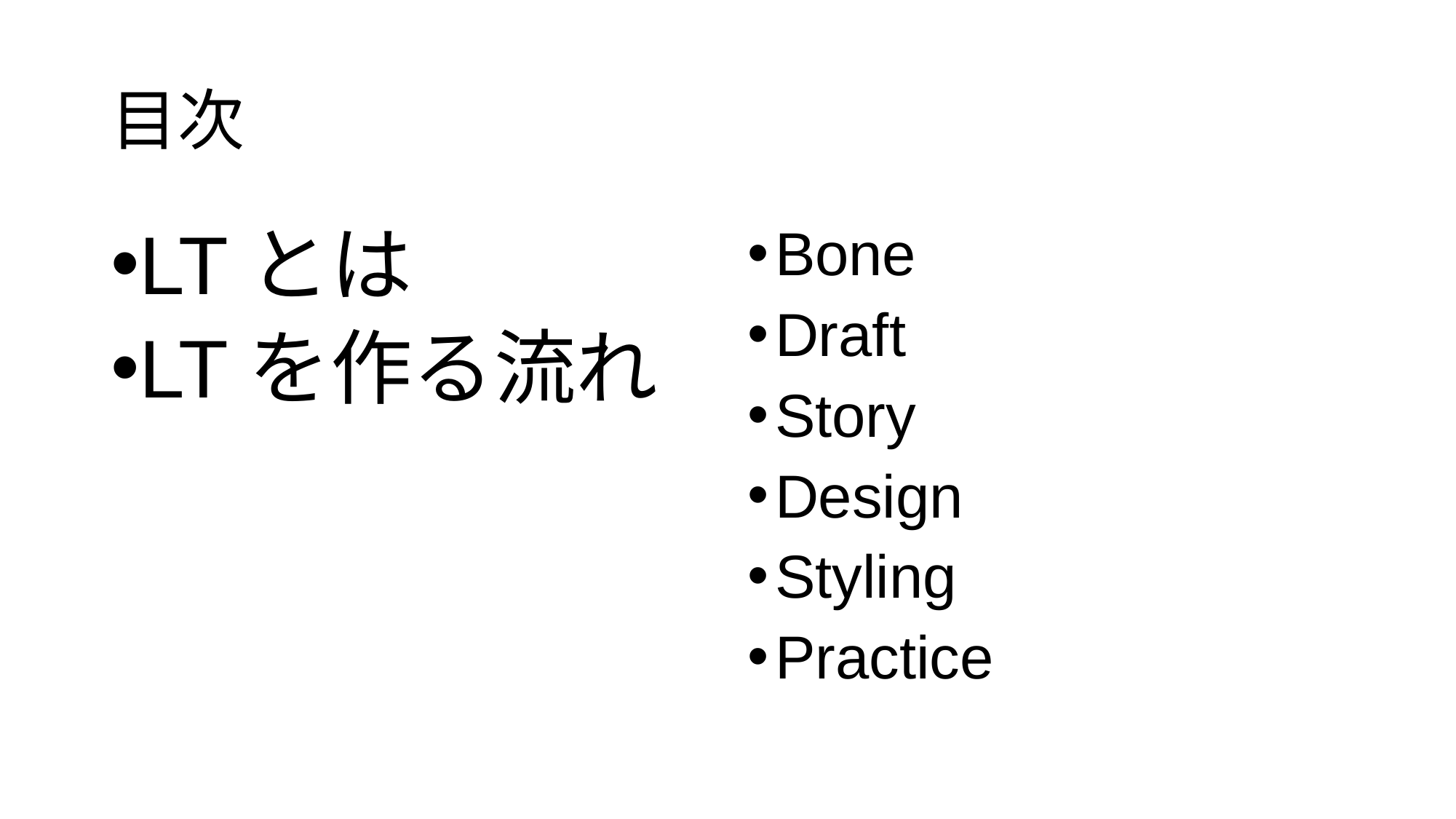

# 目次
LTとは
LTを作る流れ
Bone
Draft
Story
Design
Styling
Practice